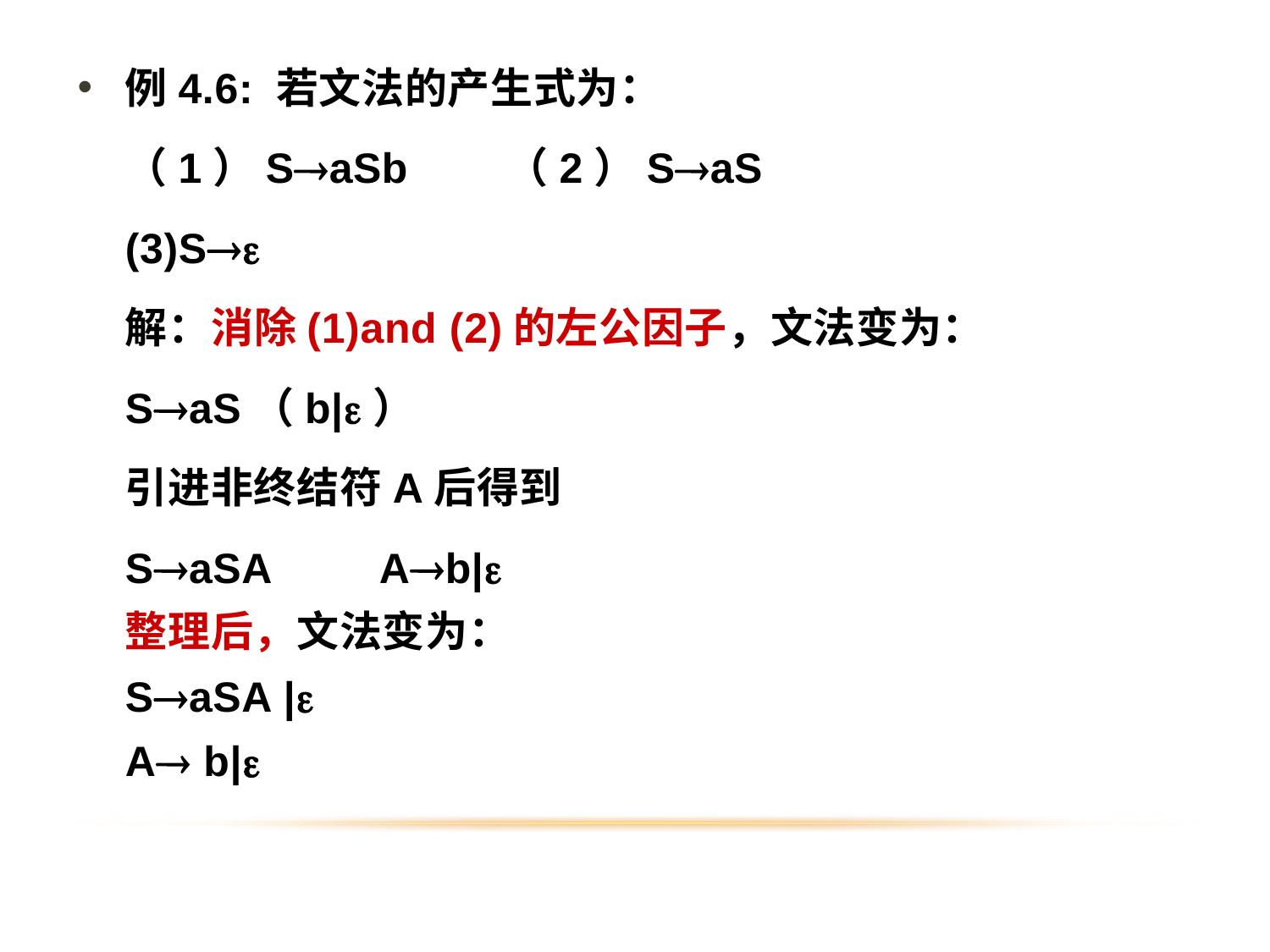

例4.6: 若文法的产生式为：
	（1）S→aSb  	（2）S→aS
	(3)S→ε
	解：消除(1)and (2)的左公因子，文法变为：
	S→aS（b|ε）
	引进非终结符A后得到
	S→aSA  	A→b|ε
	整理后，文法变为：
	S→aSA |ε
	A→ b|ε

5